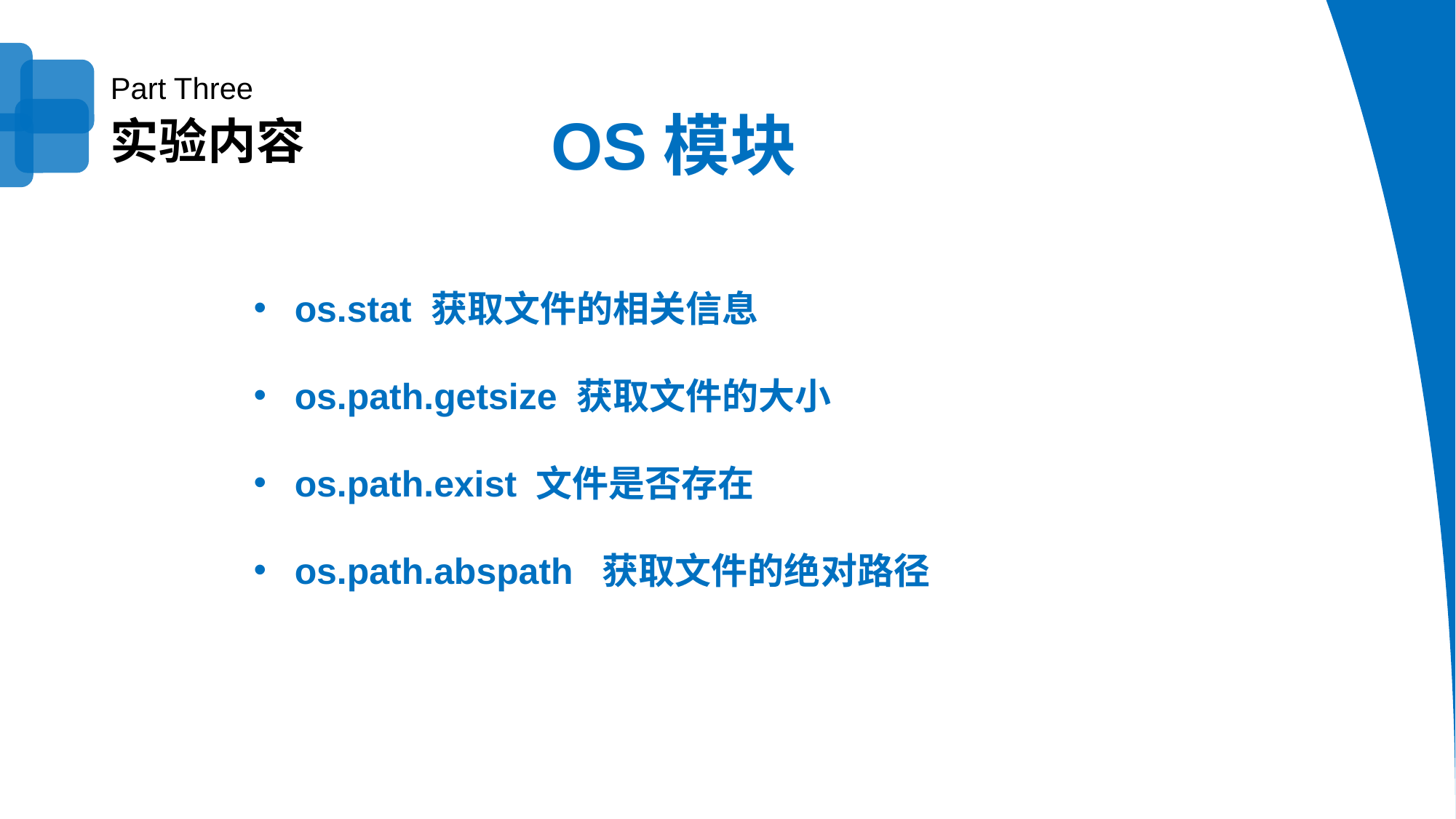

Part Three
OS模块
实验内容
os.stat 获取文件的相关信息

os.path.getsize 获取文件的大小

os.path.exist 文件是否存在

os.path.abspath  获取文件的绝对路径